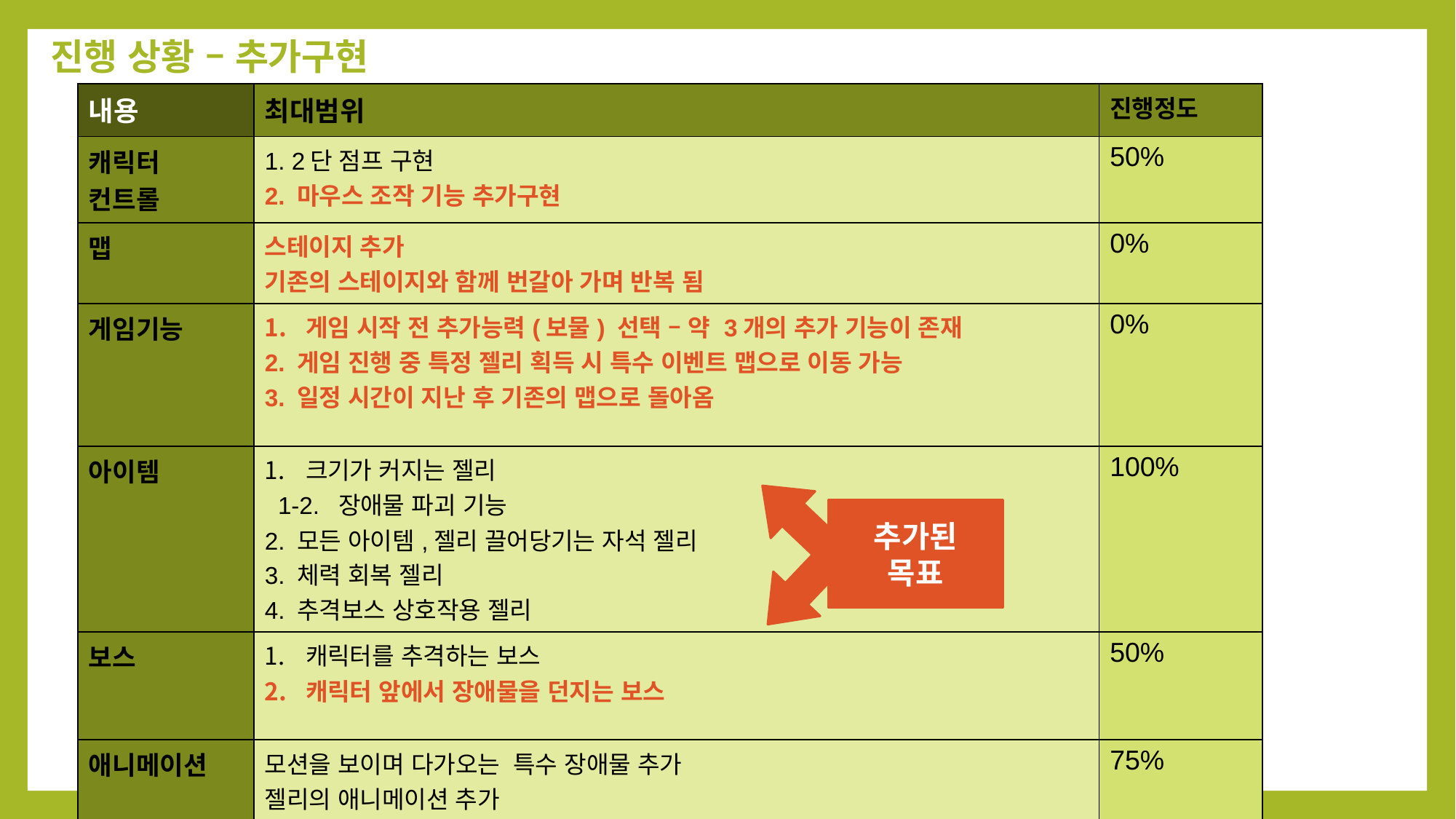

진행 상황 – 추가구현
| 내용 | 최대범위 | 진행정도 |
| --- | --- | --- |
| 캐릭터 컨트롤 | 1. 2단 점프 구현 2. 마우스 조작 기능 추가구현 | 50% |
| 맵 | 스테이지 추가 기존의 스테이지와 함께 번갈아 가며 반복 됨 | 0% |
| 게임기능 | 게임 시작 전 추가능력(보물) 선택 – 약 3개의 추가 기능이 존재 2. 게임 진행 중 특정 젤리 획득 시 특수 이벤트 맵으로 이동 가능 3. 일정 시간이 지난 후 기존의 맵으로 돌아옴 | 0% |
| 아이템 | 크기가 커지는 젤리 1-2. 장애물 파괴 기능 2. 모든 아이템,젤리 끌어당기는 자석 젤리 3. 체력 회복 젤리 4. 추격보스 상호작용 젤리 | 100% |
| 보스 | 캐릭터를 추격하는 보스 캐릭터 앞에서 장애물을 던지는 보스 | 50% |
| 애니메이션 | 모션을 보이며 다가오는 특수 장애물 추가 젤리의 애니메이션 추가 이벤트 맵 이동 시 캐릭터 특수 애니메이션 추가 | 75% |

추가된
목표